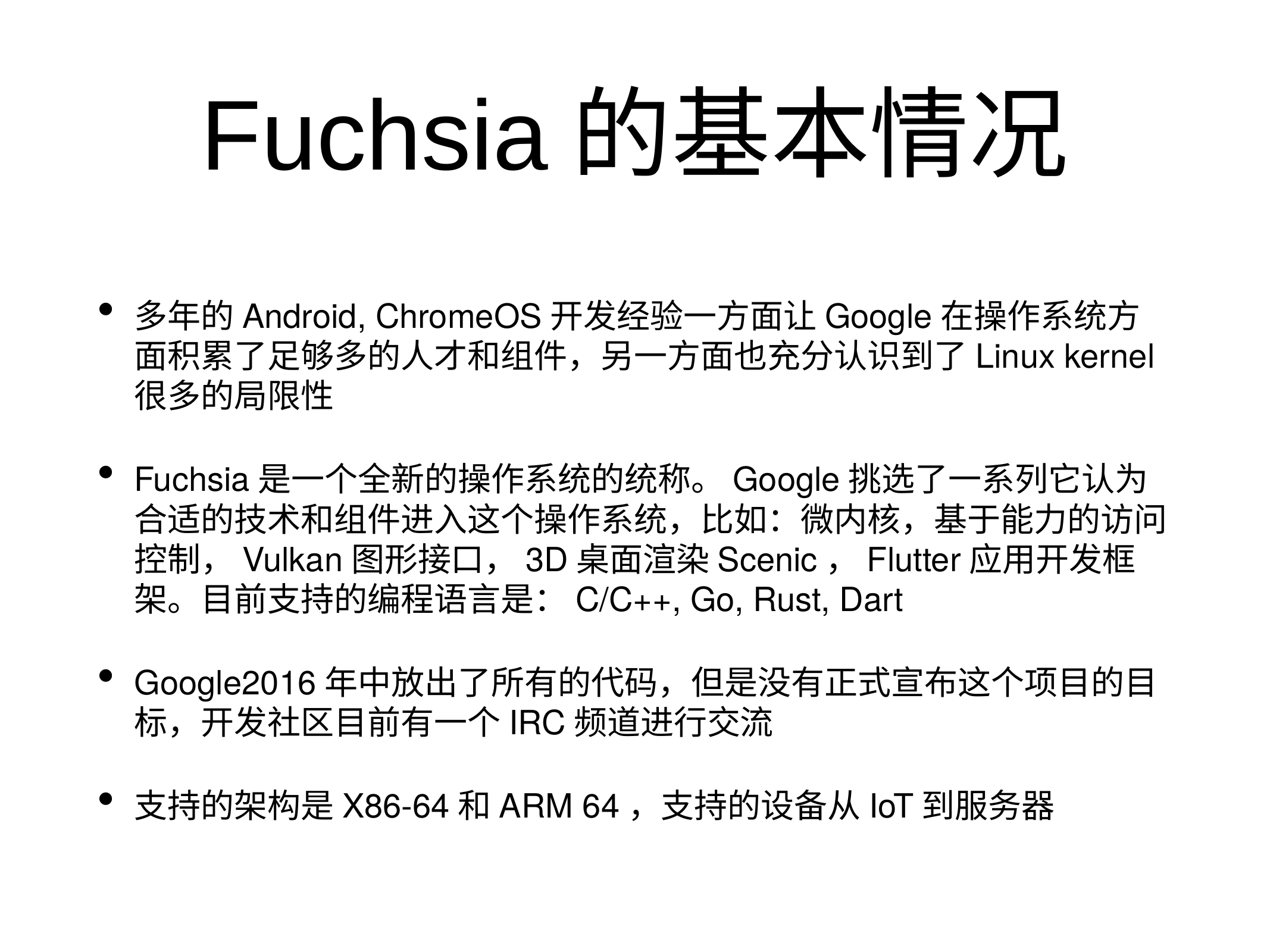

# Fuchsia的基本情况
多年的Android, ChromeOS开发经验一方面让Google在操作系统方面积累了足够多的人才和组件，另一方面也充分认识到了Linux kernel很多的局限性
Fuchsia是一个全新的操作系统的统称。Google挑选了一系列它认为合适的技术和组件进入这个操作系统，比如：微内核，基于能力的访问控制，Vulkan图形接口，3D桌面渲染Scenic，Flutter应用开发框架。目前支持的编程语言是：C/C++, Go, Rust, Dart
Google2016年中放出了所有的代码，但是没有正式宣布这个项目的目标，开发社区目前有一个IRC频道进行交流
支持的架构是X86-64和ARM 64，支持的设备从IoT到服务器